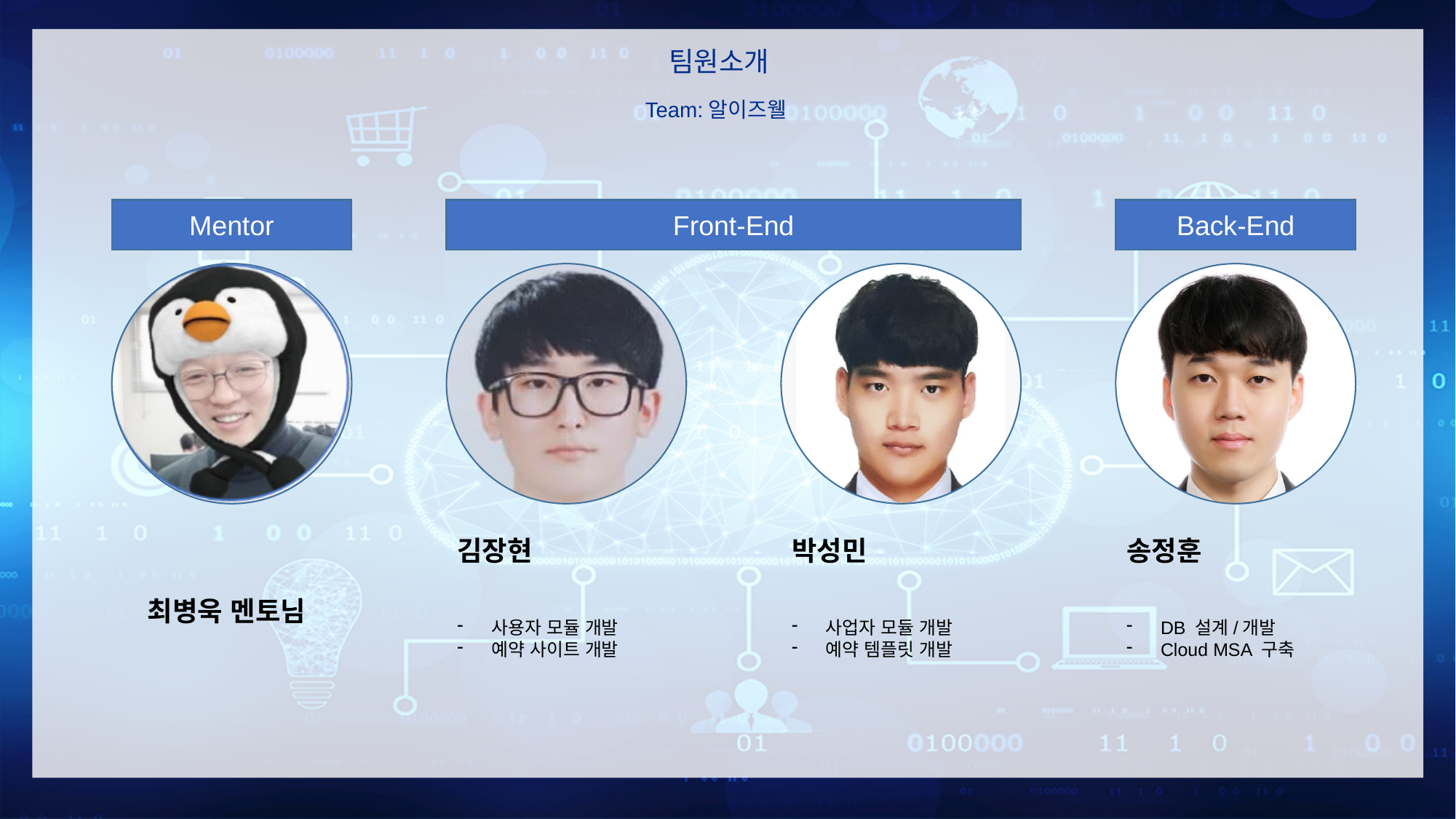

팀원소개
Team:알이즈웰
Back-End
Mentor
Front-End

김장현
박성민
송정훈
최병욱 멘토님
사용자 모듈 개발
예약 사이트 개발
사업자 모듈 개발
예약 템플릿 개발
DB 설계/개발
Cloud MSA 구축